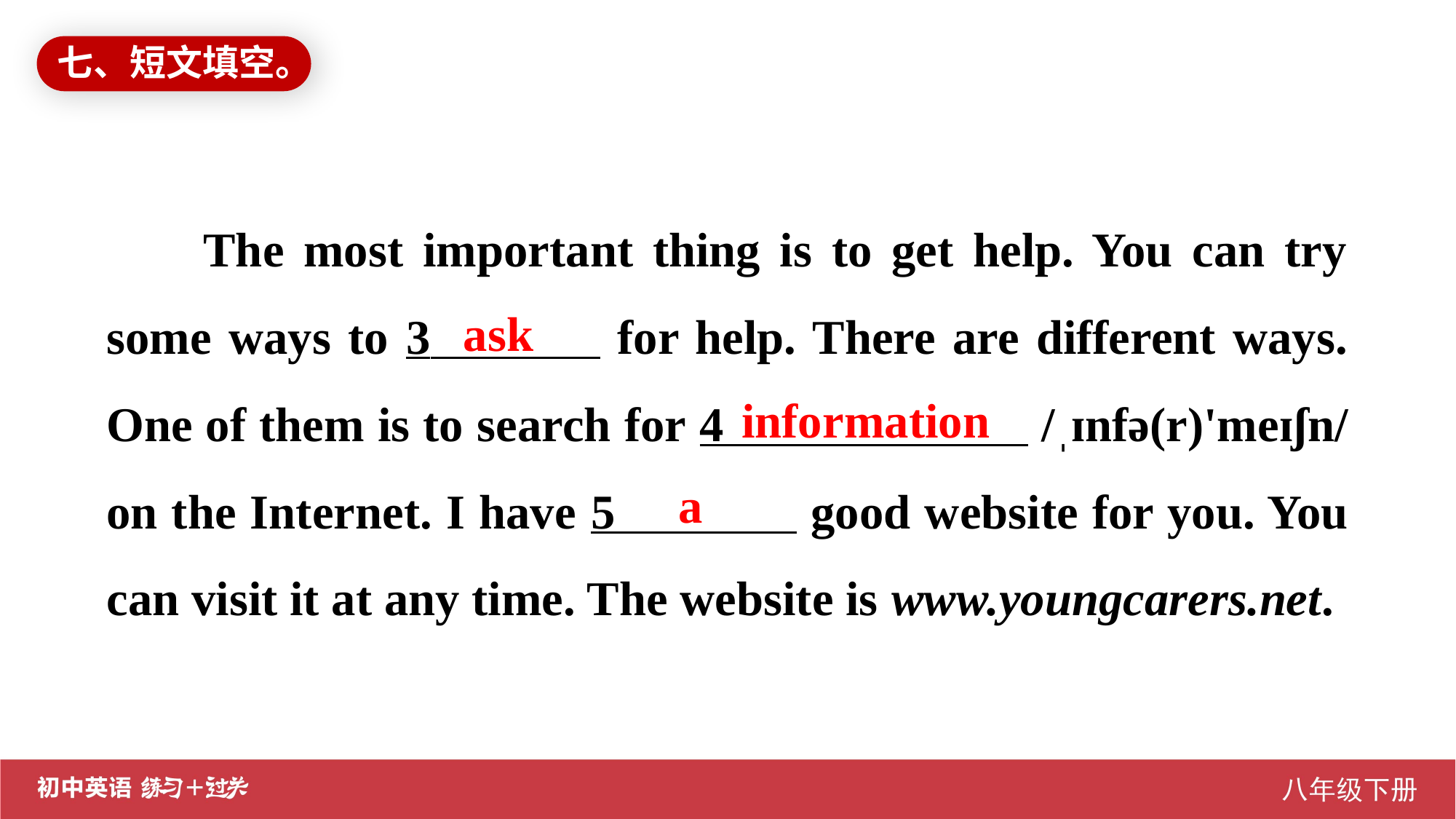

七、短文填空。

The most important thing is to get help. You can try some ways to 3           for help. There are different ways. One of them is to search for 4                        /ˌɪnfə(r)'meɪʃn/ on the Internet. I have 5              good website for you. You can visit it at any time. The website is www.youngcarers.net.
ask
information
 a